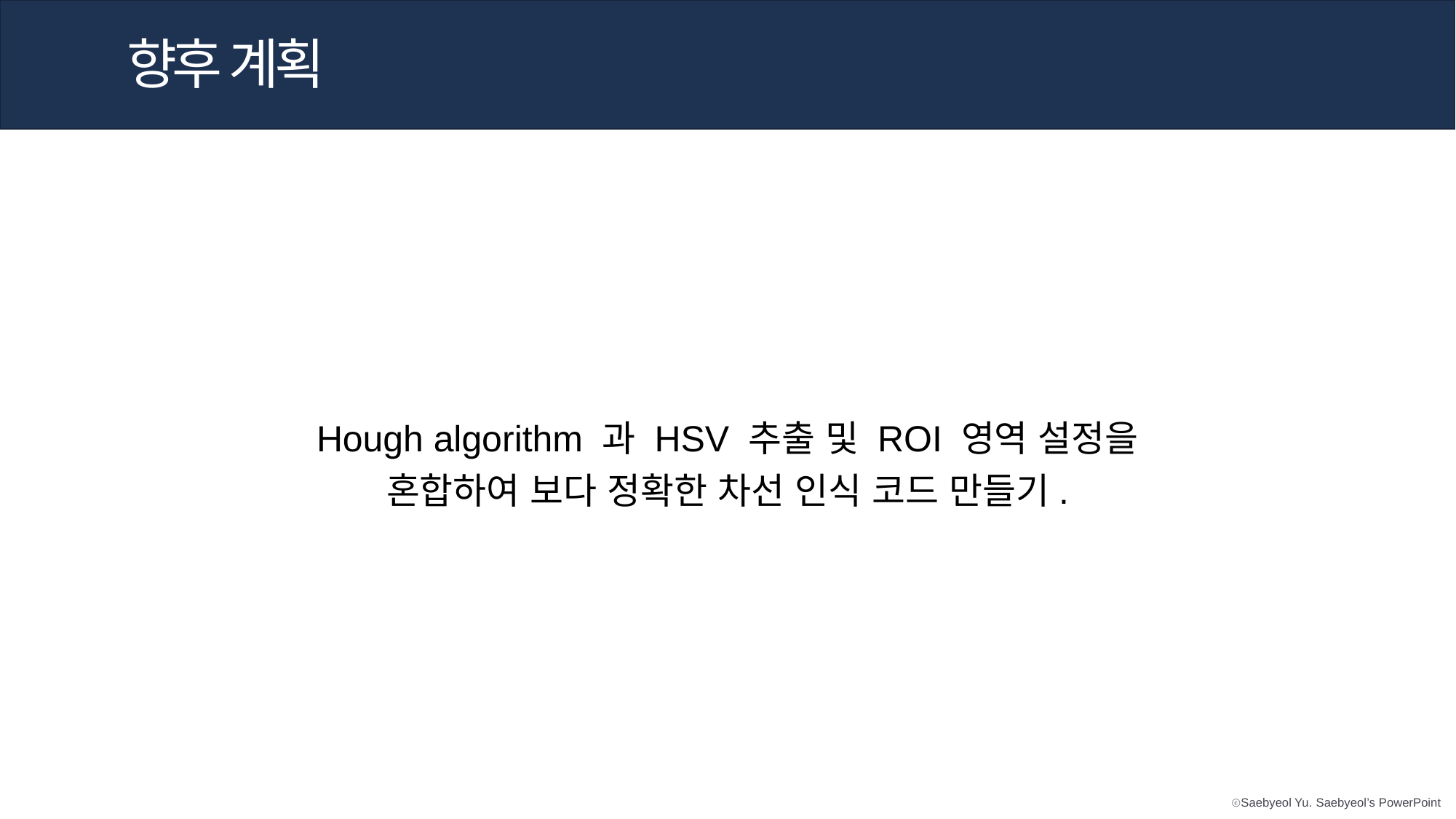

향후 계획
Hough algorithm 과 HSV 추출 및 ROI 영역 설정을

혼합하여 보다 정확한 차선 인식 코드 만들기.